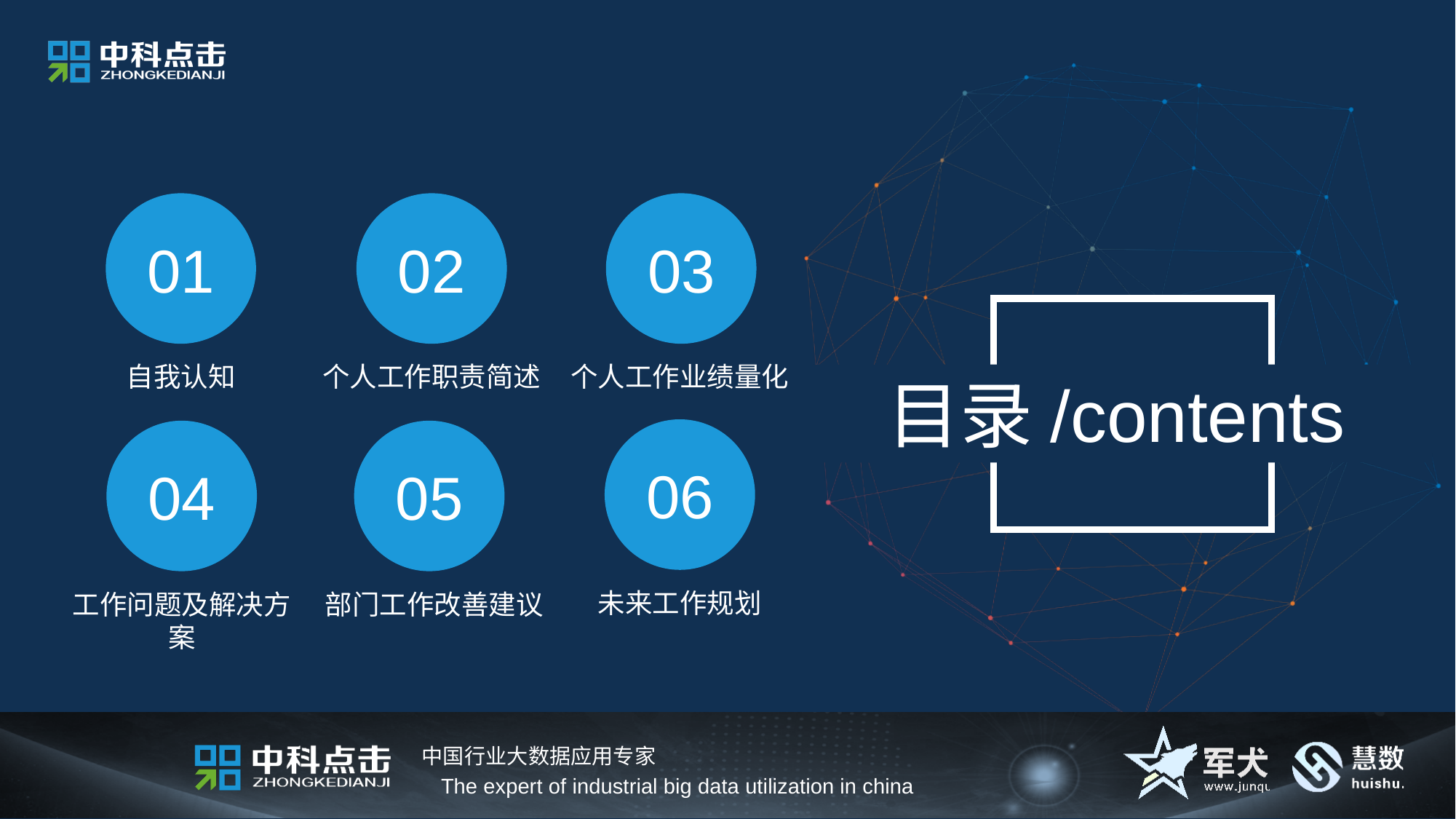

01
自我认知
02
个人工作职责简述
03
个人工作业绩量化
06
未来工作规划
04
工作问题及解决方案
05
部门工作改善建议